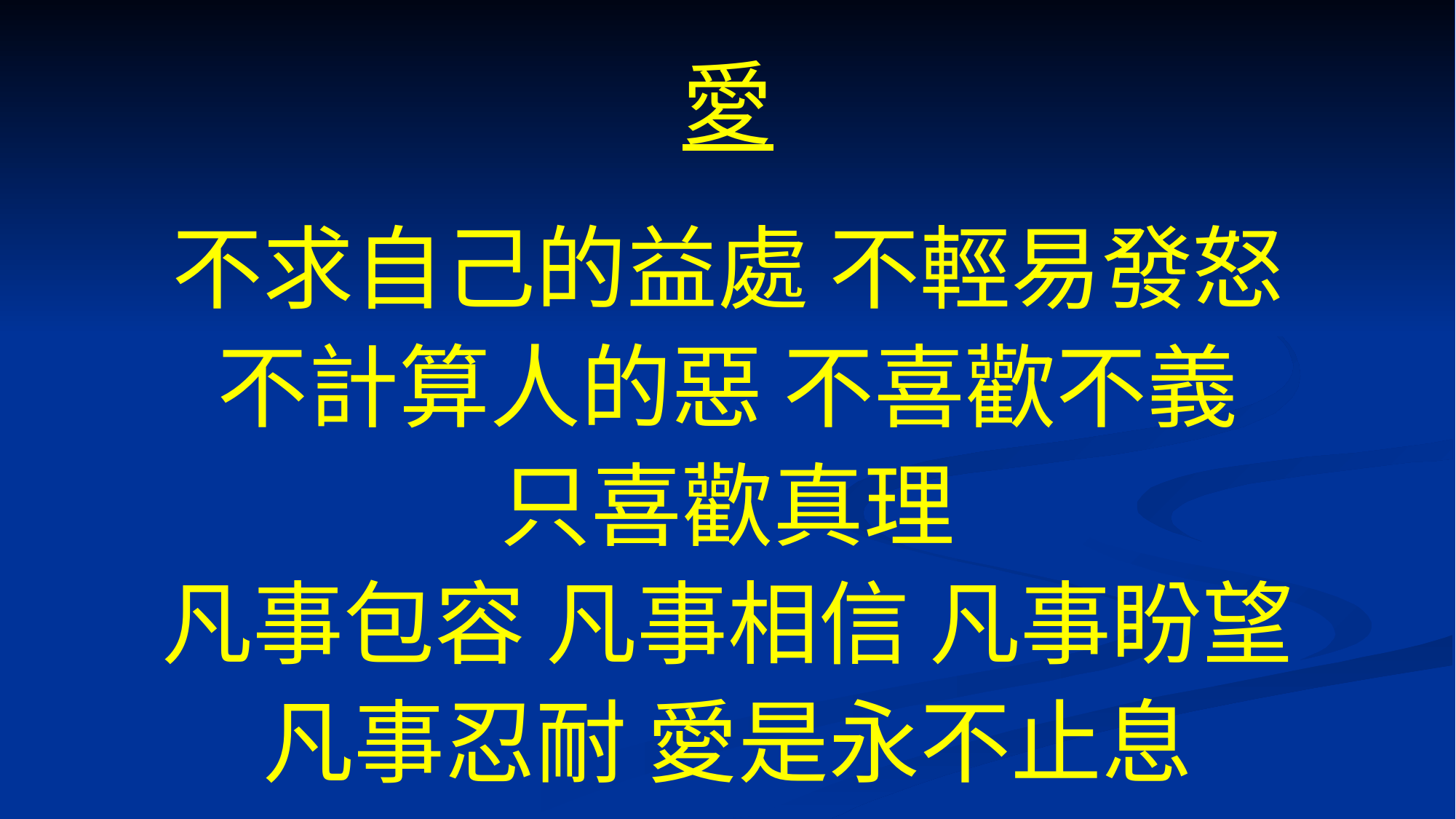

# 愛
不求自己的益處 不輕易發怒
不計算人的惡 不喜歡不義
只喜歡真理
凡事包容 凡事相信 凡事盼望
凡事忍耐 愛是永不止息